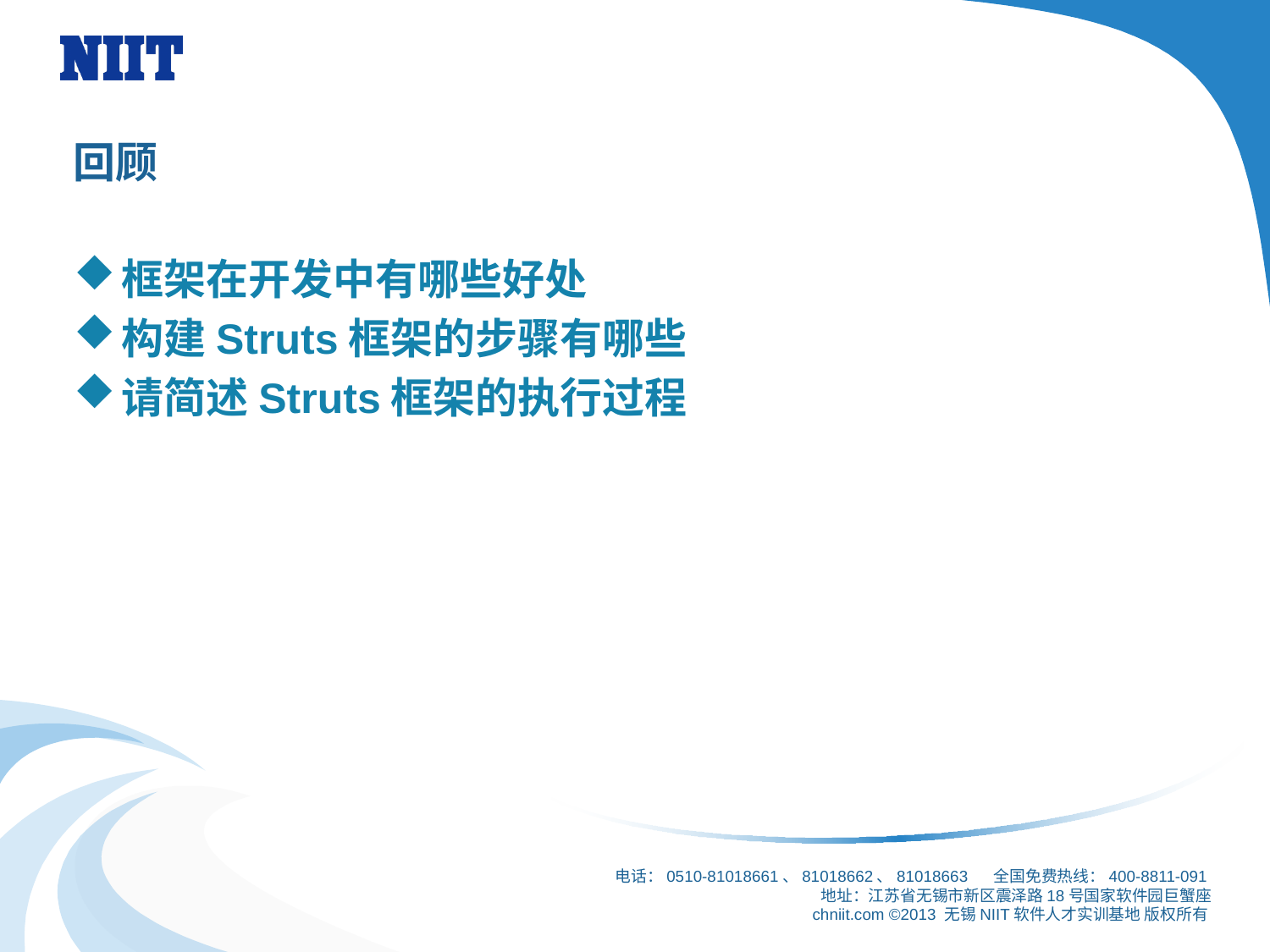

# 回顾
框架在开发中有哪些好处
构建Struts框架的步骤有哪些
请简述Struts框架的执行过程